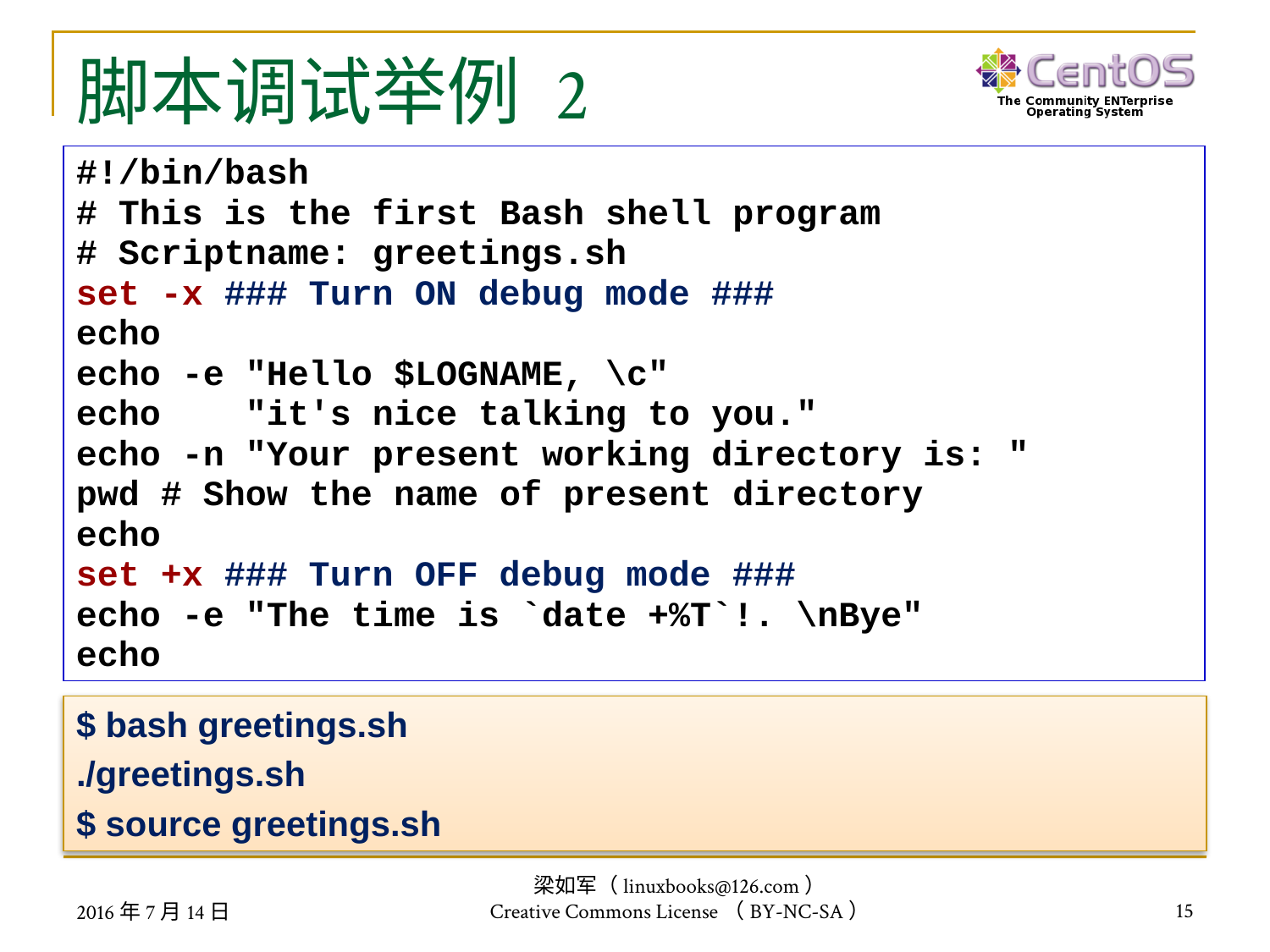

# 脚本调试举例 2
#!/bin/bash
# This is the first Bash shell program
# Scriptname: greetings.sh
set -x ### Turn ON debug mode ###
echo
echo -e "Hello $LOGNAME, \c"
echo    "it's nice talking to you."
echo -n "Your present working directory is: "
pwd # Show the name of present directory
echo
set +x ### Turn OFF debug mode ###
echo -e "The time is `date +%T`!. \nBye"
echo
$ bash greetings.sh
./greetings.sh
$ source greetings.sh
梁如军（linuxbooks@126.com）
Creative Commons License（BY-NC-SA）
2016年7月14日
15